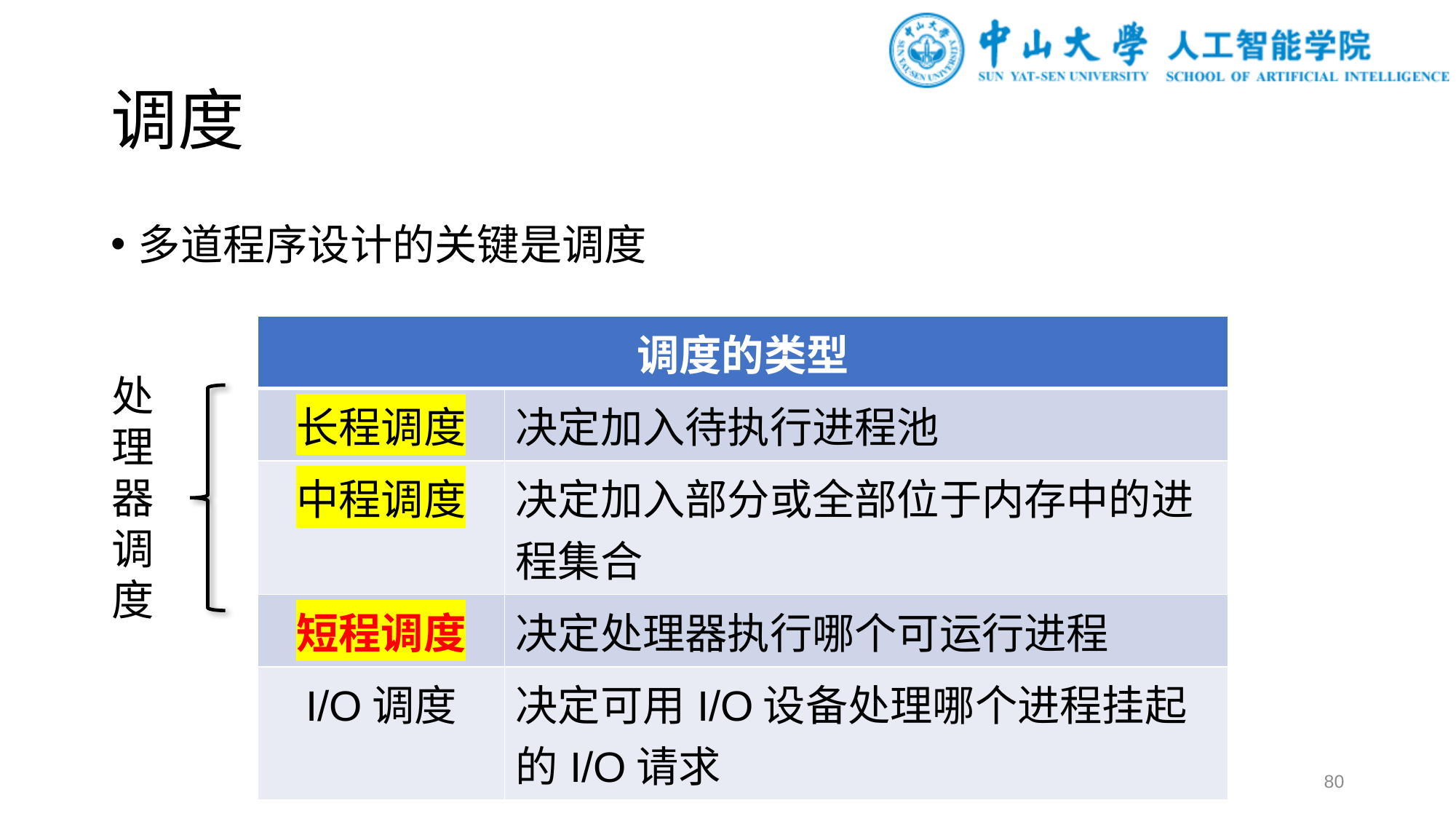

# 调度
多道程序设计的关键是调度

| 调度的类型 |  |
| --- | --- |
| 长程调度 | 决定加入待执行进程池 |
| 中程调度 | 决定加入部分或全部位于内存中的进程集合 |
| 短程调度 | 决定处理器执行哪个可运行进程 |
| I/O调度 | 决定可用I/O设备处理哪个进程挂起的I/O请求 |
处理器调度

80